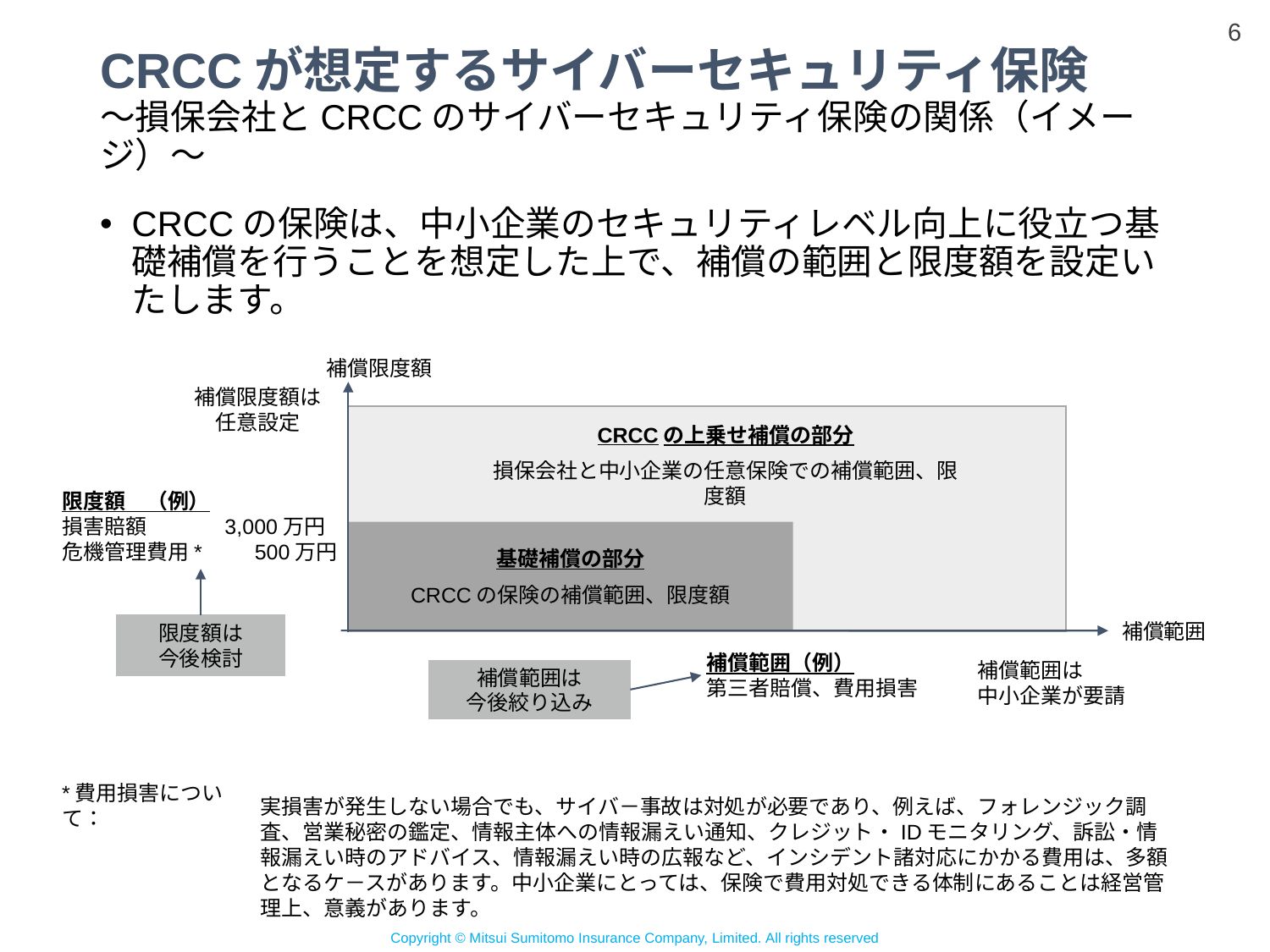

6
# CRCCが想定するサイバーセキュリティ保険 ～損保会社とCRCCのサイバーセキュリティ保険の関係（イメージ）～

CRCCの保険は、中小企業のセキュリティレベル向上に役立つ基礎補償を行うことを想定した上で、補償の範囲と限度額を設定いたします。
補償限度額
補償限度額は
任意設定

CRCCの上乗せ補償の部分
損保会社と中小企業の任意保険での補償範囲、限度額
限度額　（例）
損害賠額	　3,000万円
危機管理費用*　　500万円
基礎補償の部分
CRCCの保険の補償範囲、限度額
補償範囲
限度額は
今後検討
補償範囲（例）
第三者賠償、費用損害
補償範囲は
中小企業が要請
補償範囲は
今後絞り込み
*費用損害について：
実損害が発生しない場合でも、サイバ－事故は対処が必要であり、例えば、フォレンジック調査、営業秘密の鑑定、情報主体への情報漏えい通知、クレジット・IDモニタリング、訴訟・情報漏えい時のアドバイス、情報漏えい時の広報など、インシデント諸対応にかかる費用は、多額となるケ－スがあります。中小企業にとっては、保険で費用対処できる体制にあることは経営管理上、意義があります。